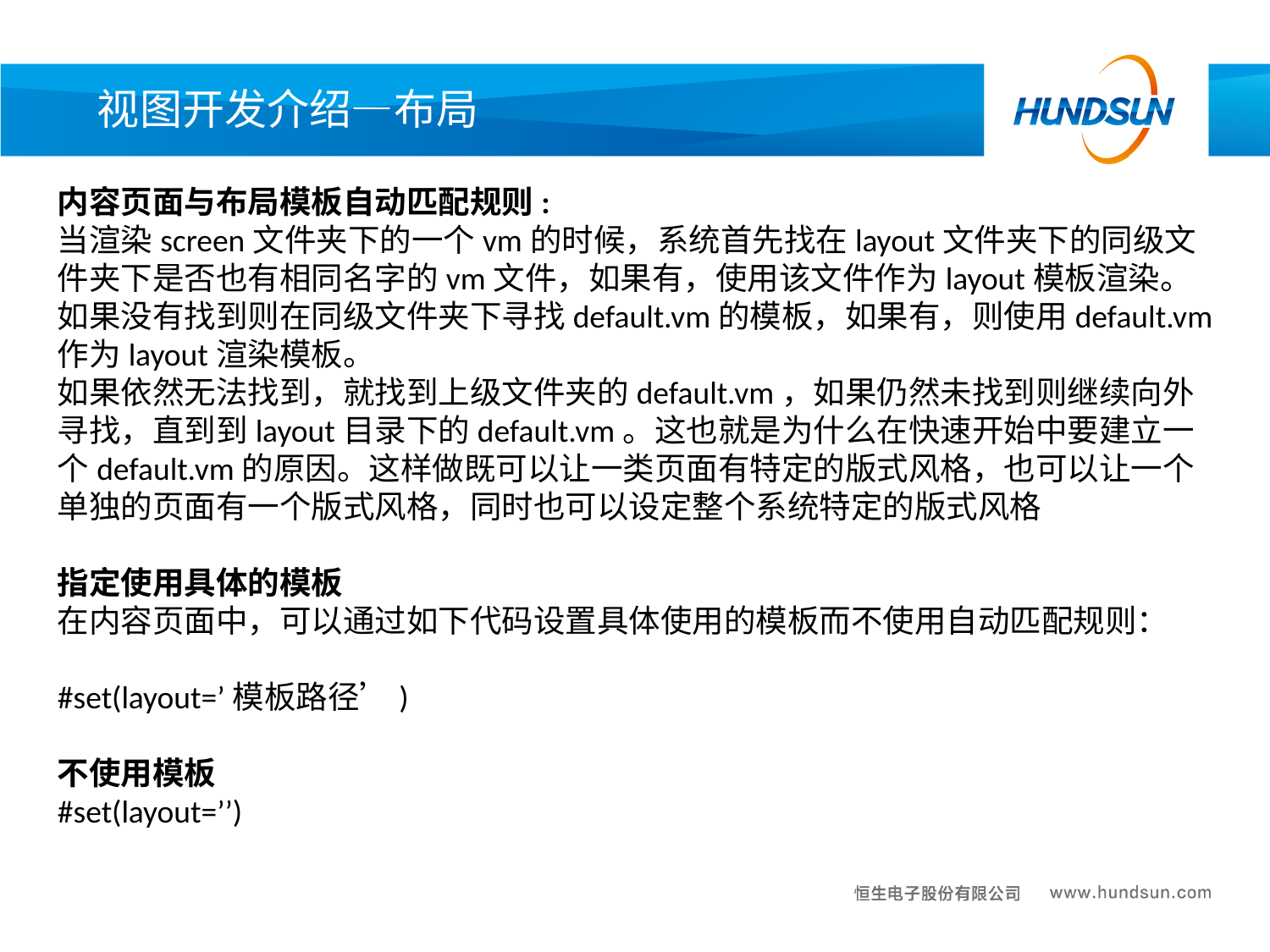

视图开发介绍—布局
内容页面与布局模板自动匹配规则:
当渲染screen文件夹下的一个vm的时候，系统首先找在layout文件夹下的同级文件夹下是否也有相同名字的vm文件，如果有，使用该文件作为layout模板渲染。
如果没有找到则在同级文件夹下寻找default.vm的模板，如果有，则使用default.vm作为layout渲染模板。
如果依然无法找到，就找到上级文件夹的default.vm，如果仍然未找到则继续向外寻找，直到到layout目录下的default.vm。这也就是为什么在快速开始中要建立一个default.vm的原因。这样做既可以让一类页面有特定的版式风格，也可以让一个单独的页面有一个版式风格，同时也可以设定整个系统特定的版式风格

指定使用具体的模板
在内容页面中，可以通过如下代码设置具体使用的模板而不使用自动匹配规则：

#set(layout=’模板路径’)

不使用模板
#set(layout=’’)